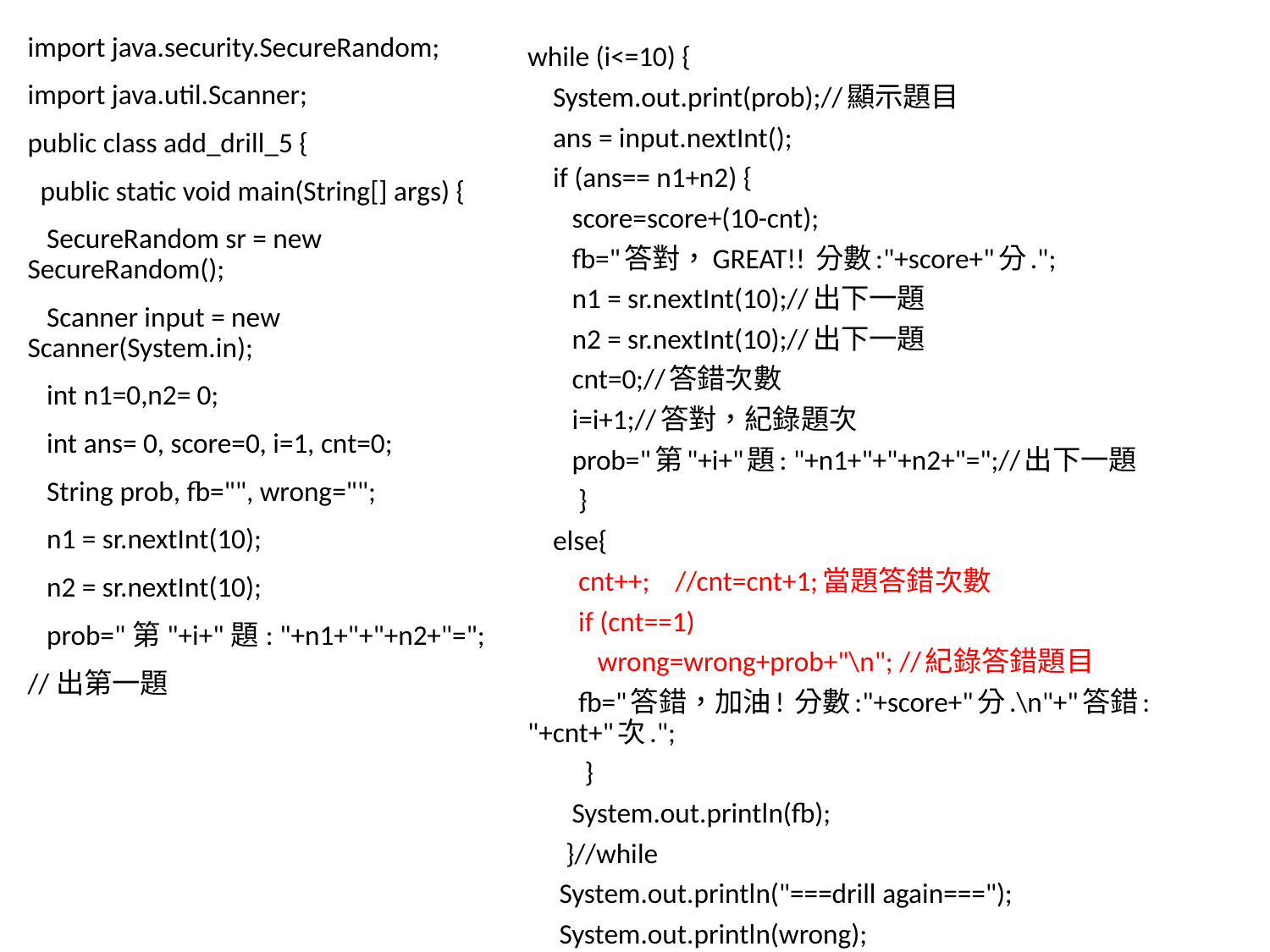

import java.security.SecureRandom;
import java.util.Scanner;
public class add_drill_5 {
  public static void main(String[] args) {
   SecureRandom sr = new SecureRandom();
   Scanner input = new Scanner(System.in);
   int n1=0,n2= 0;
   int ans= 0, score=0, i=1, cnt=0;
   String prob, fb="", wrong="";
   n1 = sr.nextInt(10);
   n2 = sr.nextInt(10);
   prob="第"+i+"題: "+n1+"+"+n2+"=";
//出第一題
while (i<=10) {
    System.out.print(prob);//顯示題目
    ans = input.nextInt();
    if (ans== n1+n2) {
       score=score+(10-cnt);
       fb="答對，GREAT!! 分數:"+score+"分.";
       n1 = sr.nextInt(10);//出下一題
       n2 = sr.nextInt(10);//出下一題
       cnt=0;//答錯次數
       i=i+1;//答對，紀錄題次
       prob="第"+i+"題: "+n1+"+"+n2+"=";//出下一題
        }
    else{
        cnt++;    //cnt=cnt+1;當題答錯次數
        if (cnt==1)
           wrong=wrong+prob+"\n"; //紀錄答錯題目
        fb="答錯，加油! 分數:"+score+"分.\n"+"答錯: "+cnt+"次.";
         }
       System.out.println(fb);
      }//while
     System.out.println("===drill again===");
     System.out.println(wrong);
    }//main
}//class